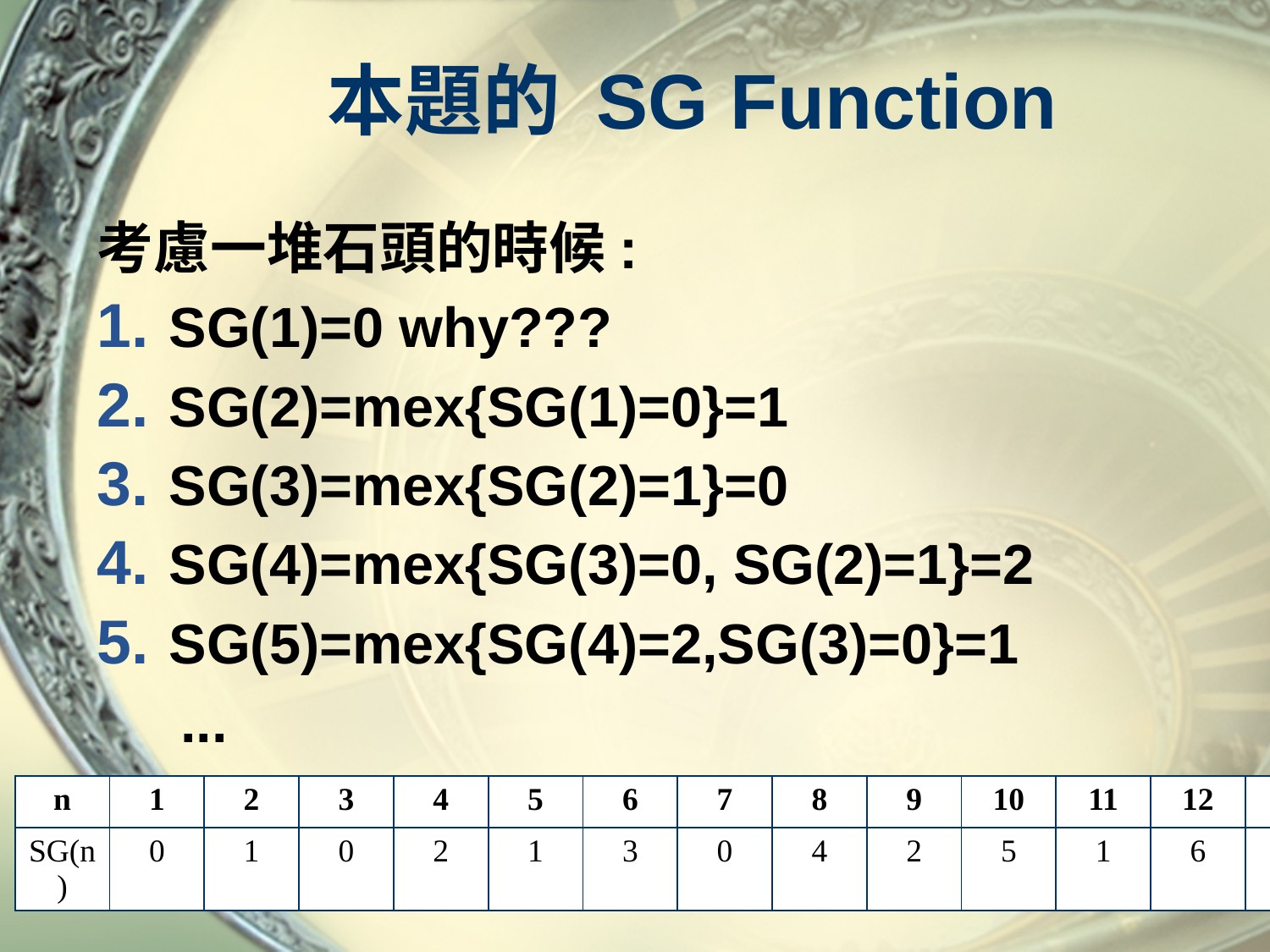

# 本題的 SG Function
考慮一堆石頭的時候:
SG(1)=0 why???
SG(2)=mex{SG(1)=0}=1
SG(3)=mex{SG(2)=1}=0
SG(4)=mex{SG(3)=0, SG(2)=1}=2
SG(5)=mex{SG(4)=2,SG(3)=0}=1
　 ...
| n | 1 | 2 | 3 | 4 | 5 | 6 | 7 | 8 | 9 | 10 | 11 | 12 | 13 | 14 |
| --- | --- | --- | --- | --- | --- | --- | --- | --- | --- | --- | --- | --- | --- | --- |
| SG(n) | 0 | 1 | 0 | 2 | 1 | 3 | 0 | 4 | 2 | 5 | 1 | 6 | 3 | 7 |